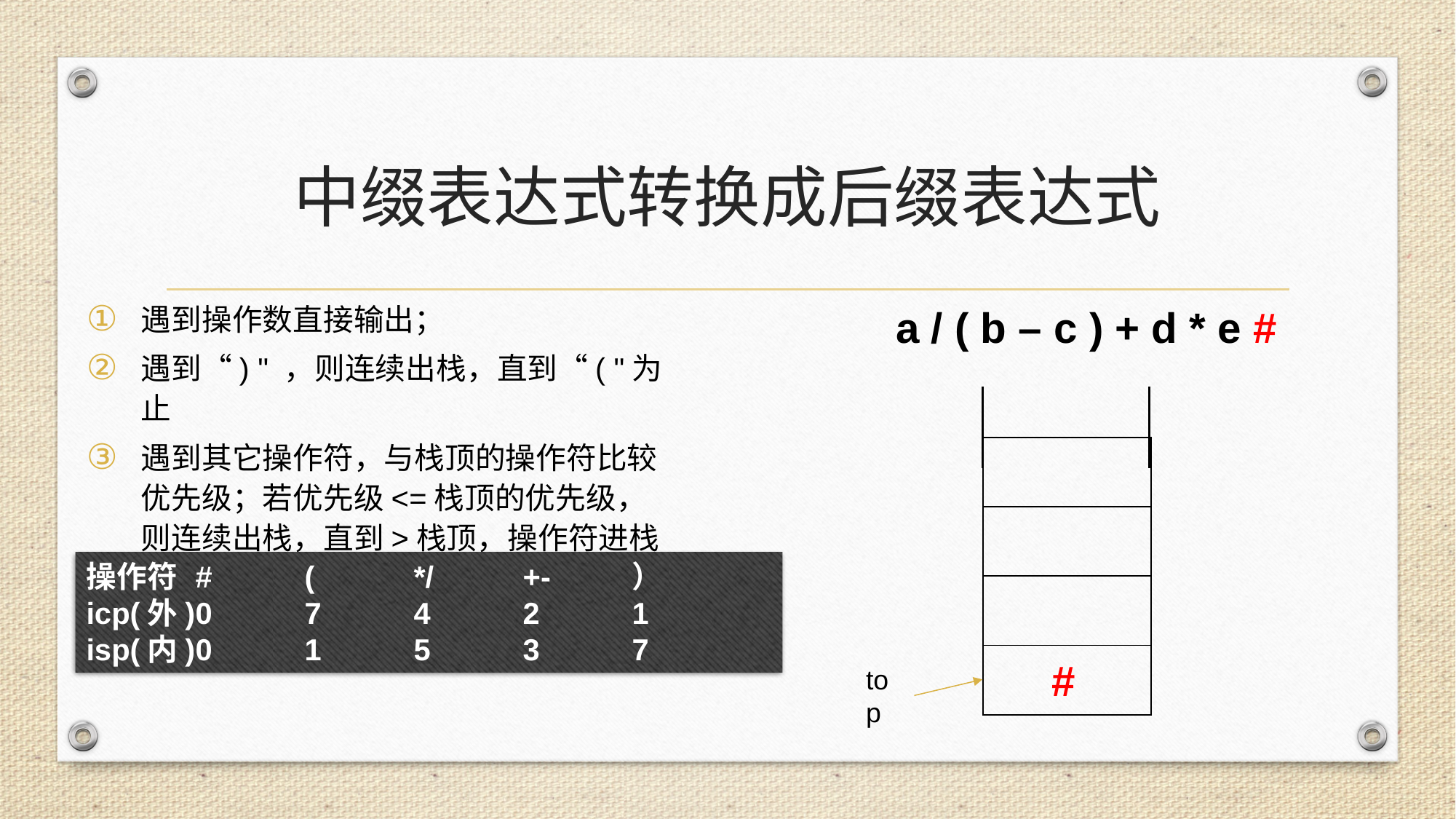

# 中缀表达式转换成后缀表达式
遇到操作数直接输出；
遇到“) " ，则连续出栈，直到“( "为止
遇到其它操作符，与栈顶的操作符比较优先级；若优先级<=栈顶的优先级，则连续出栈，直到>栈顶，操作符进栈
a / ( b – c ) + d * e #
|  |
| --- |
|  |
|  |
|  |
操作符	#	(	*/	+-	）
icp(外)	0	7	4	2	1
isp(内)	0	1	5	3	7
#
top